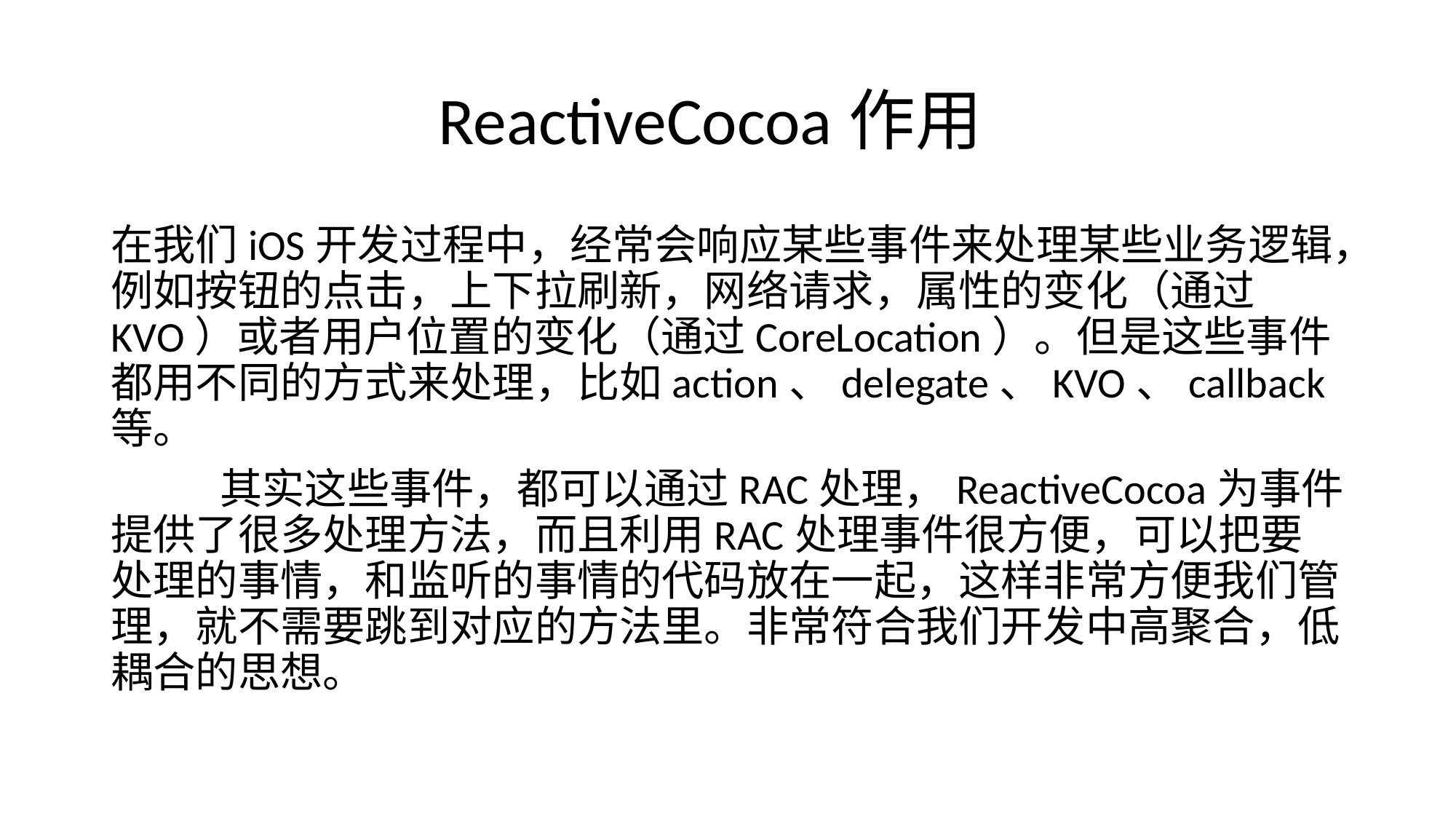

# ReactiveCocoa作用
在我们iOS开发过程中，经常会响应某些事件来处理某些业务逻辑，例如按钮的点击，上下拉刷新，网络请求，属性的变化（通过KVO）或者用户位置的变化（通过CoreLocation）。但是这些事件都用不同的方式来处理，比如action、delegate、KVO、callback等。
  	其实这些事件，都可以通过RAC处理，ReactiveCocoa为事件提供了很多处理方法，而且利用RAC处理事件很方便，可以把要处理的事情，和监听的事情的代码放在一起，这样非常方便我们管理，就不需要跳到对应的方法里。非常符合我们开发中高聚合，低耦合的思想。